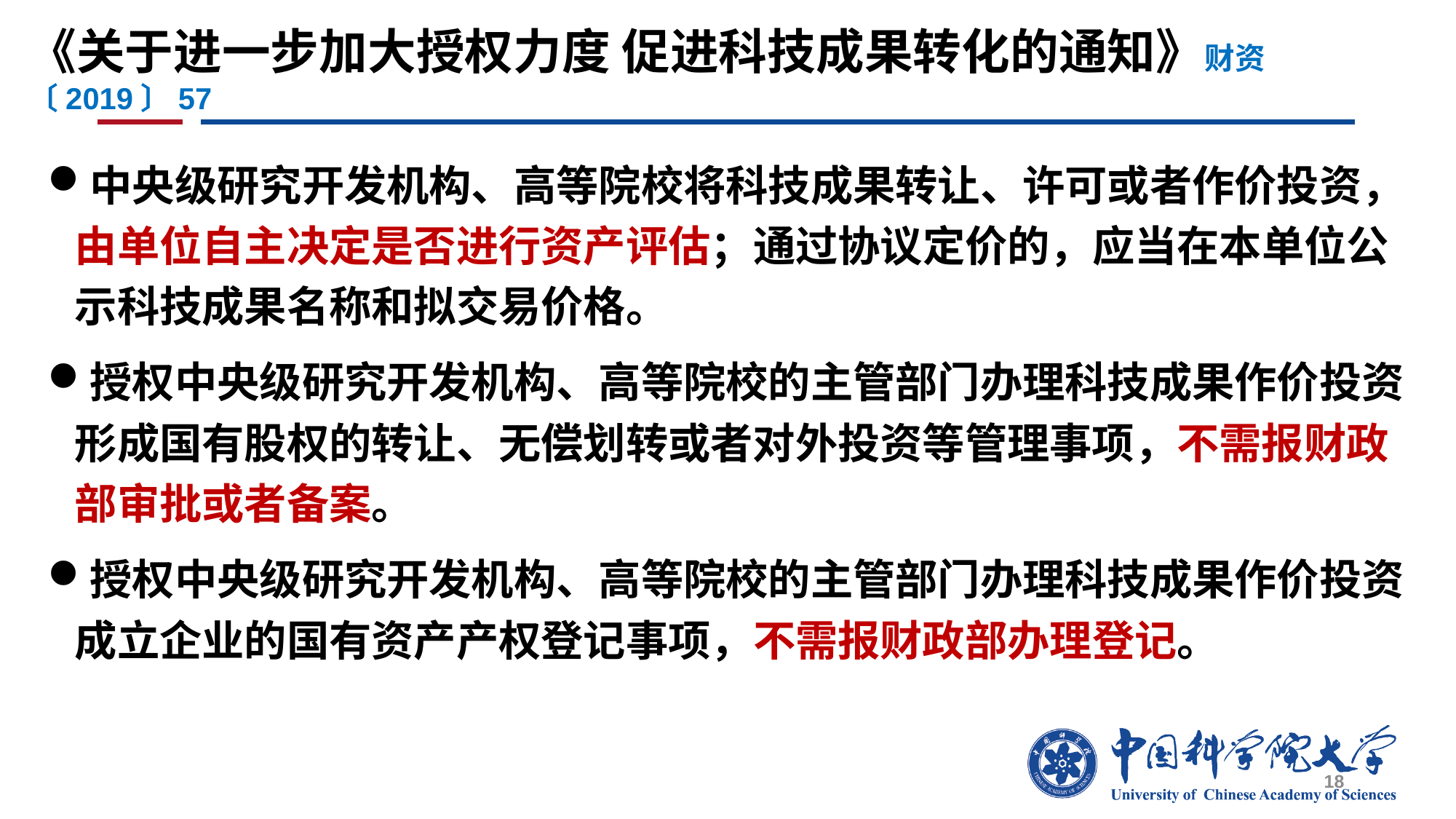

# 《关于进一步加大授权力度 促进科技成果转化的通知》财资〔2019〕57
中央级研究开发机构、高等院校将科技成果转让、许可或者作价投资，由单位自主决定是否进行资产评估；通过协议定价的，应当在本单位公示科技成果名称和拟交易价格。
授权中央级研究开发机构、高等院校的主管部门办理科技成果作价投资形成国有股权的转让、无偿划转或者对外投资等管理事项，不需报财政部审批或者备案。
授权中央级研究开发机构、高等院校的主管部门办理科技成果作价投资成立企业的国有资产产权登记事项，不需报财政部办理登记。
18